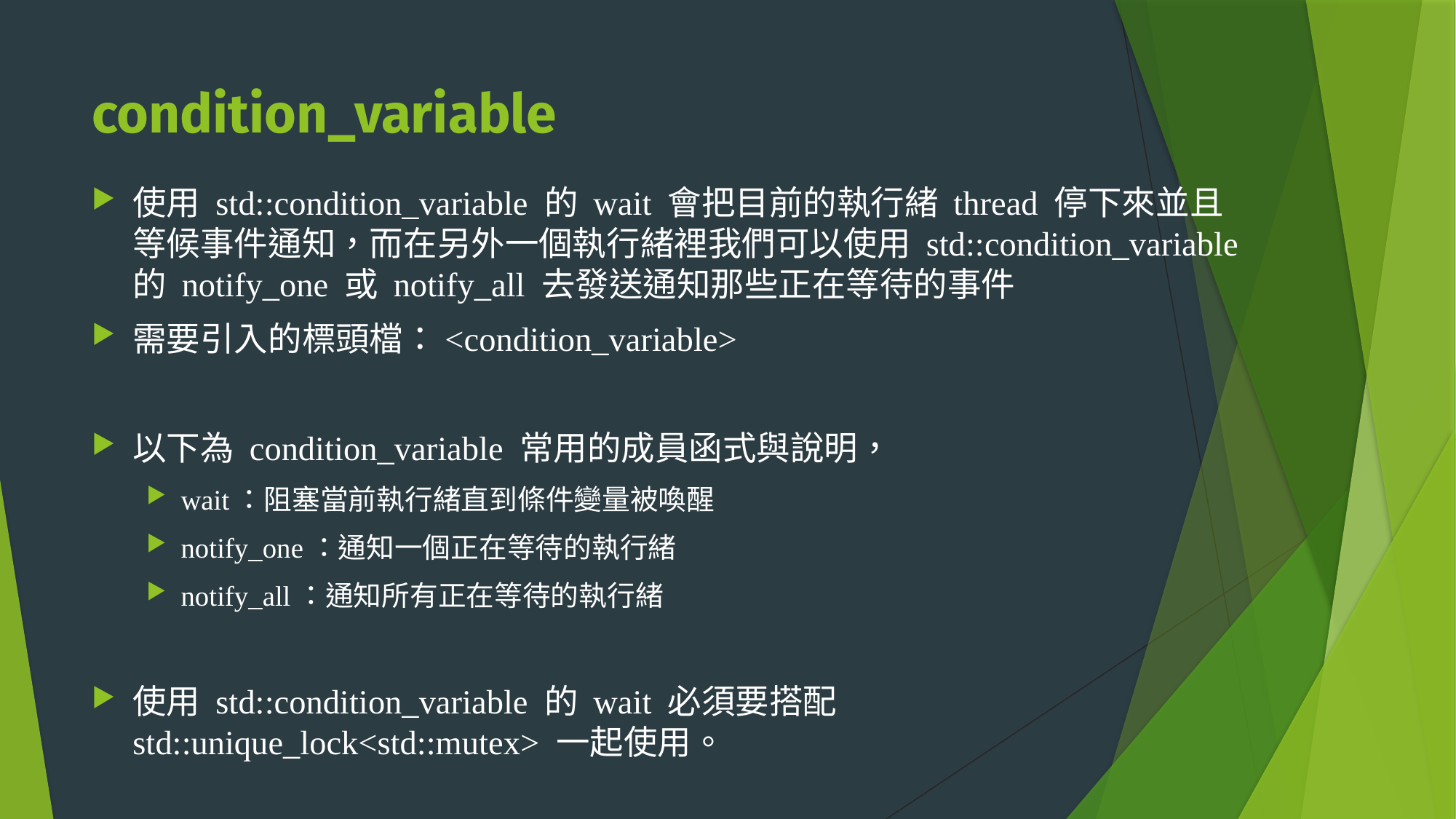

# condition_variable
使用 std::condition_variable 的 wait 會把目前的執行緒 thread 停下來並且等候事件通知，而在另外一個執行緒裡我們可以使用 std::condition_variable 的 notify_one 或 notify_all 去發送通知那些正在等待的事件
需要引入的標頭檔：<condition_variable>

以下為 condition_variable 常用的成員函式與說明，
wait：阻塞當前執行緒直到條件變量被喚醒
notify_one：通知一個正在等待的執行緒
notify_all：通知所有正在等待的執行緒

使用 std::condition_variable 的 wait 必須要搭配 std::unique_lock<std::mutex> 一起使用。